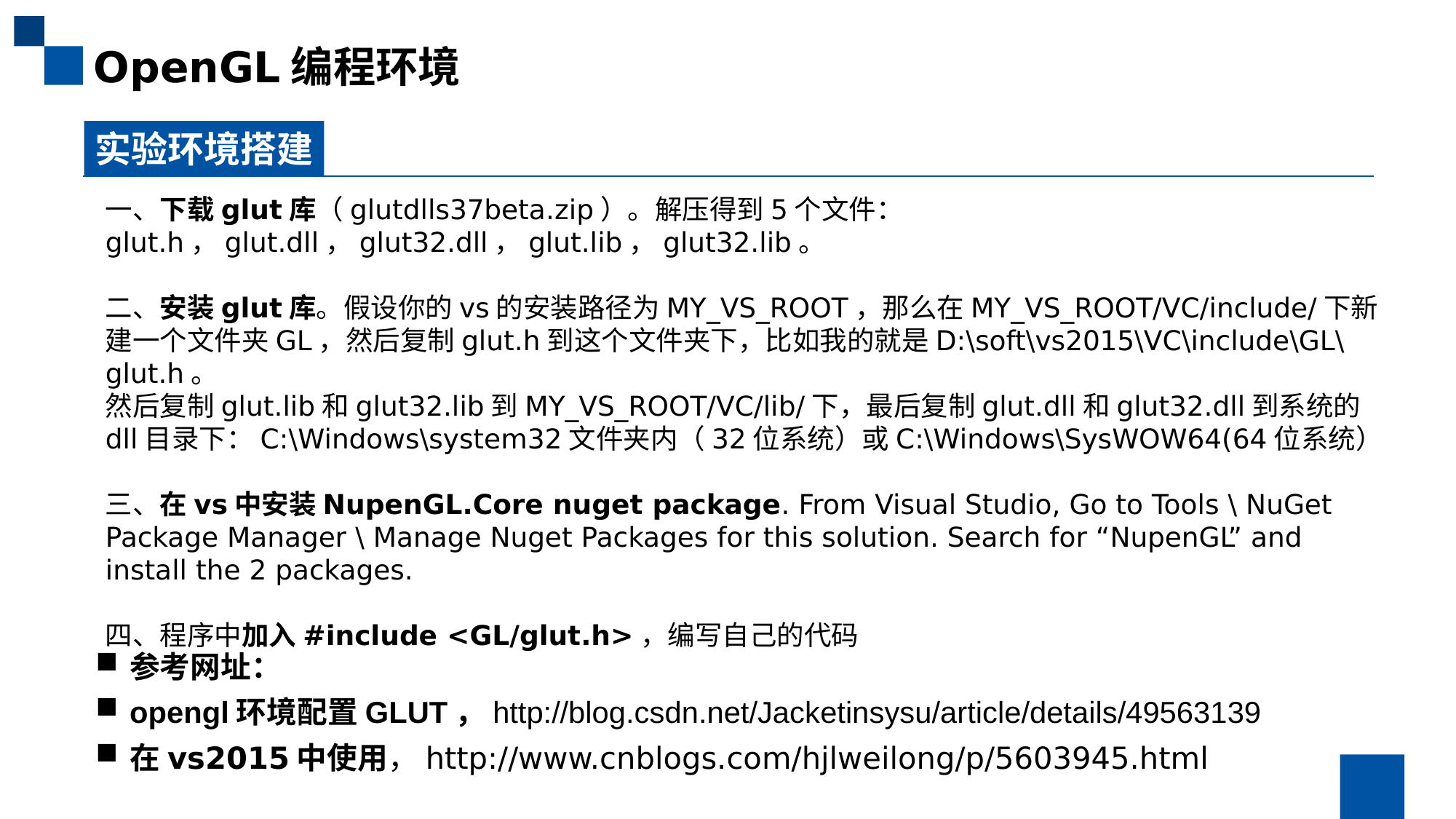

OpenGL编程环境
实验环境搭建
一、下载glut库（glutdlls37beta.zip）。解压得到5个文件：glut.h，glut.dll，glut32.dll，glut.lib，glut32.lib。

二、安装glut库。假设你的vs的安装路径为MY_VS_ROOT，那么在MY_VS_ROOT/VC/include/下新建一个文件夹GL，然后复制glut.h到这个文件夹下，比如我的就是D:\soft\vs2015\VC\include\GL\glut.h。
然后复制glut.lib和glut32.lib到MY_VS_ROOT/VC/lib/下，最后复制glut.dll和glut32.dll到系统的dll目录下：C:\Windows\system32文件夹内（32位系统）或‪C:\Windows\SysWOW64(64位系统）

三、在vs中安装NupenGL.Core nuget package. From Visual Studio, Go to Tools \ NuGet Package Manager \ Manage Nuget Packages for this solution. Search for “NupenGL” and install the 2 packages.

四、程序中加入#include <GL/glut.h>，编写自己的代码
参考网址：
opengl环境配置GLUT，http://blog.csdn.net/Jacketinsysu/article/details/49563139
在vs2015中使用，http://www.cnblogs.com/hjlweilong/p/5603945.html
6